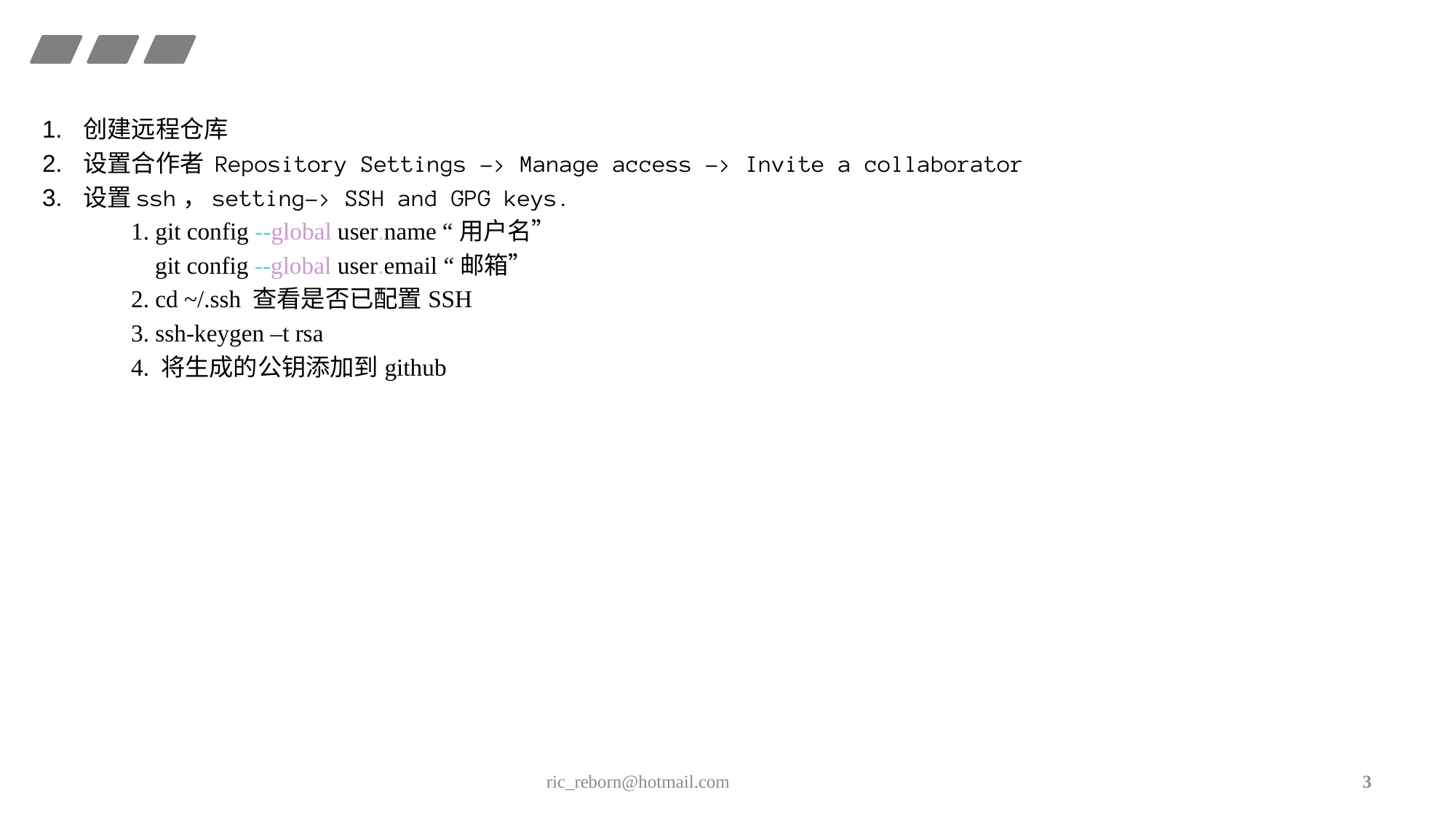

#
创建远程仓库
设置合作者 Repository Settings -> Manage access -> Invite a collaborator
设置ssh，setting-> SSH and GPG keys.
1. git config --global user.name “用户名”
    git config --global user.email “邮箱”
2. cd ~/.ssh 查看是否已配置SSH
3. ssh-keygen –t rsa
4. 将生成的公钥添加到github

ric_reborn@hotmail.com
3